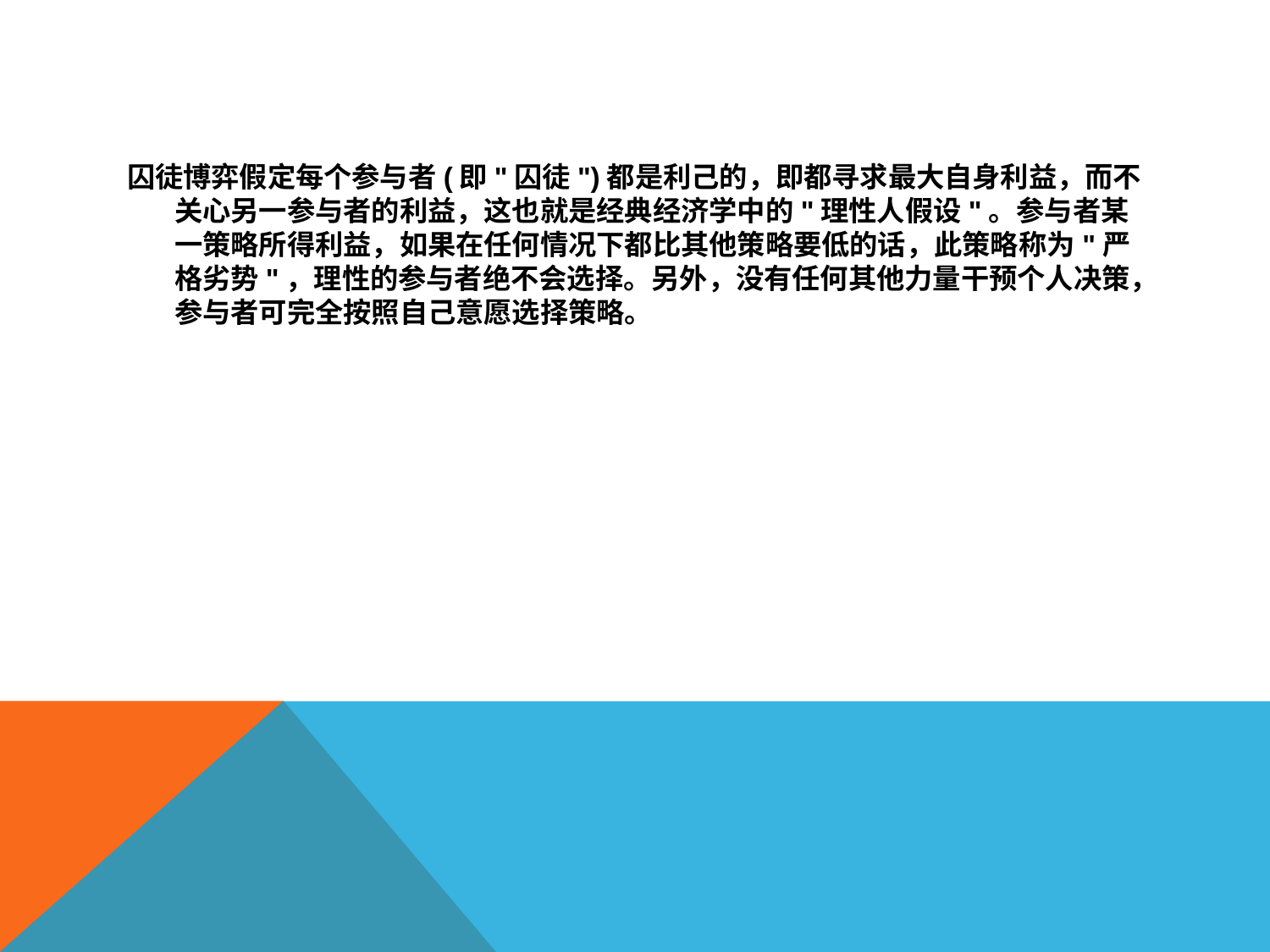

#
囚徒博弈假定每个参与者(即"囚徒")都是利己的，即都寻求最大自身利益，而不关心另一参与者的利益，这也就是经典经济学中的"理性人假设"。参与者某一策略所得利益，如果在任何情况下都比其他策略要低的话，此策略称为"严格劣势"，理性的参与者绝不会选择。另外，没有任何其他力量干预个人决策，参与者可完全按照自己意愿选择策略。